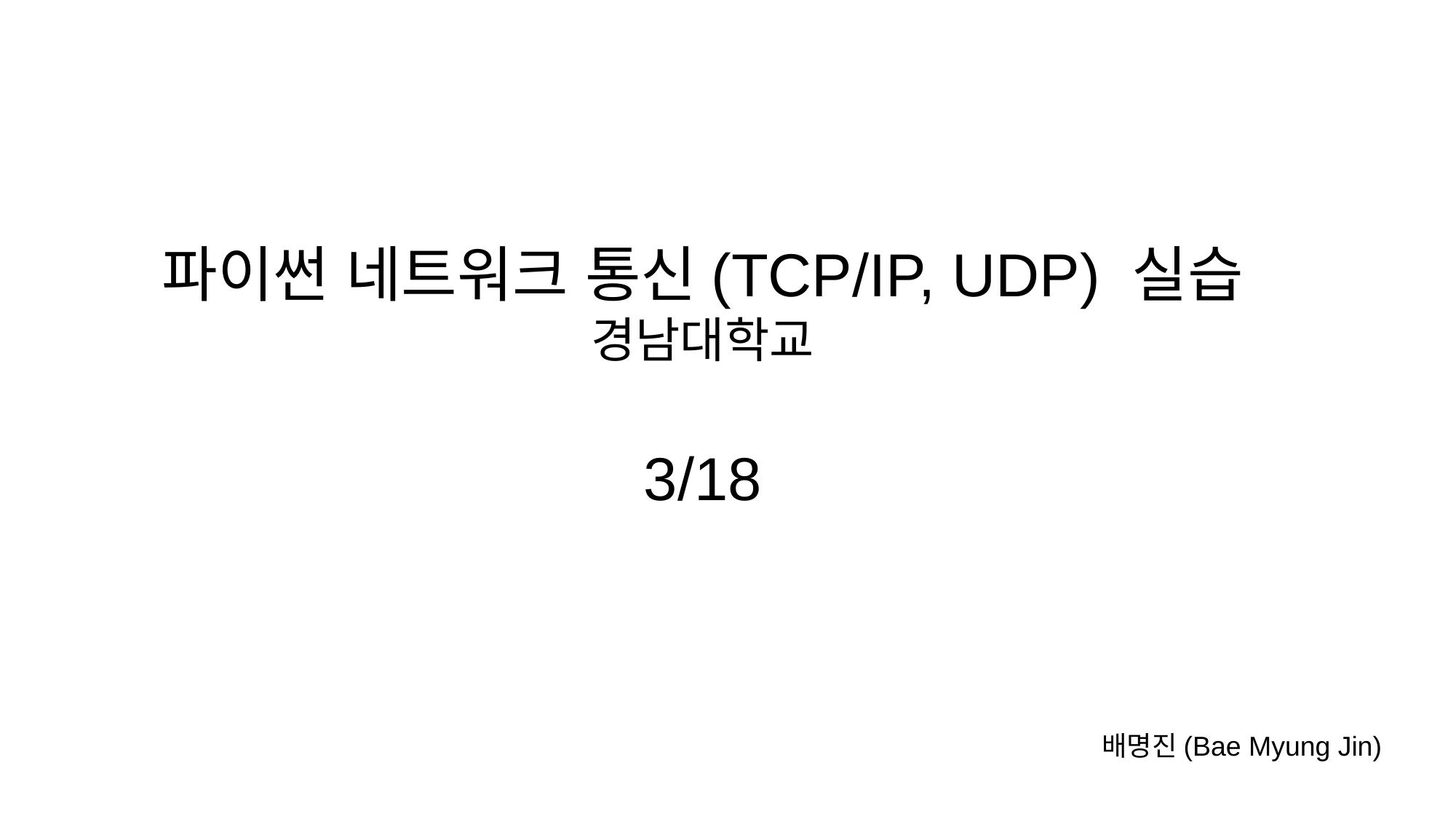

파이썬 네트워크 통신(TCP/IP, UDP) 실습
경남대학교

3/18
배명진(Bae Myung Jin)